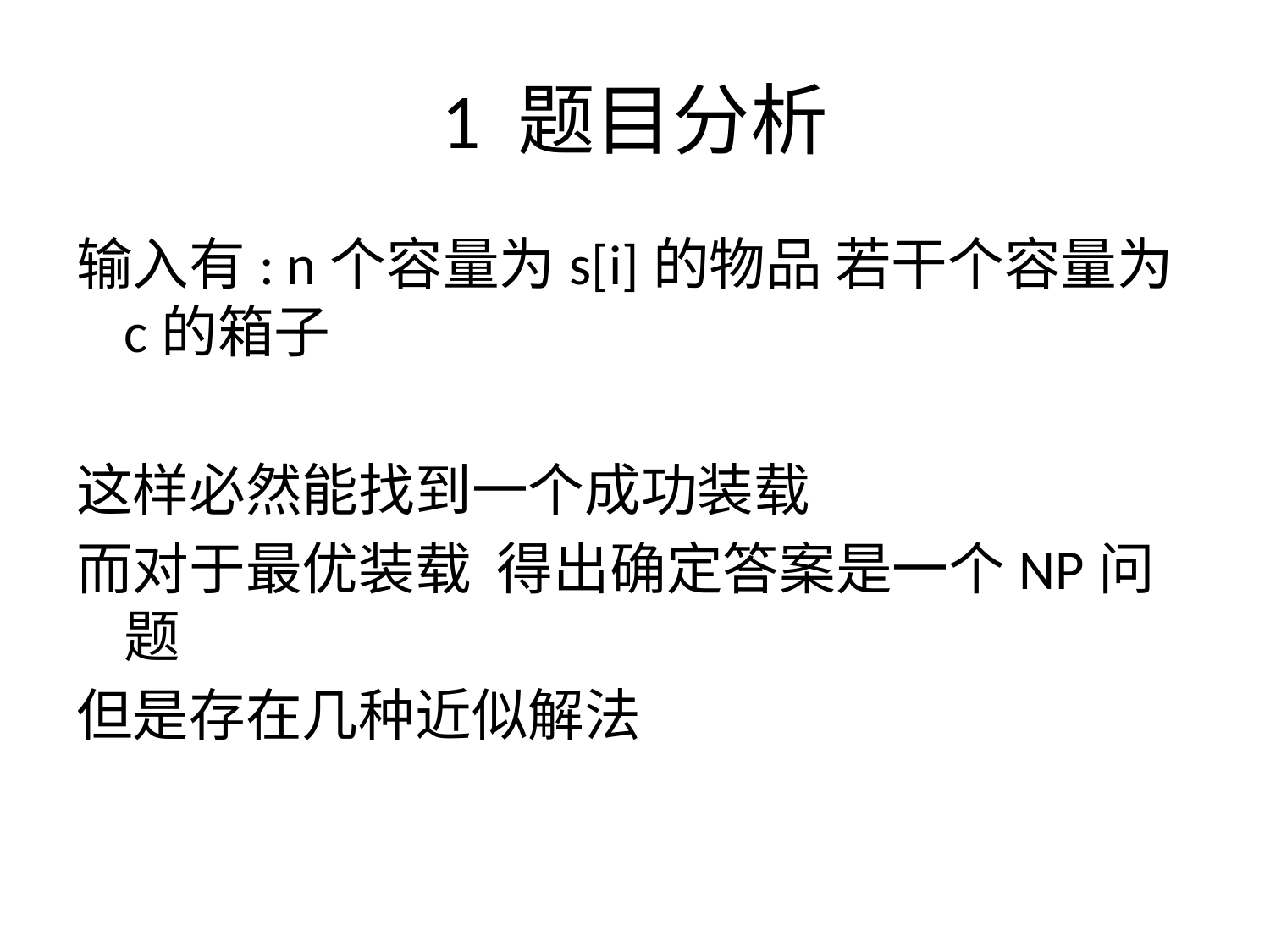

# 1 题目分析
输入有: n个容量为s[i]的物品 若干个容量为c的箱子

这样必然能找到一个成功装载
而对于最优装载  得出确定答案是一个NP问题
但是存在几种近似解法